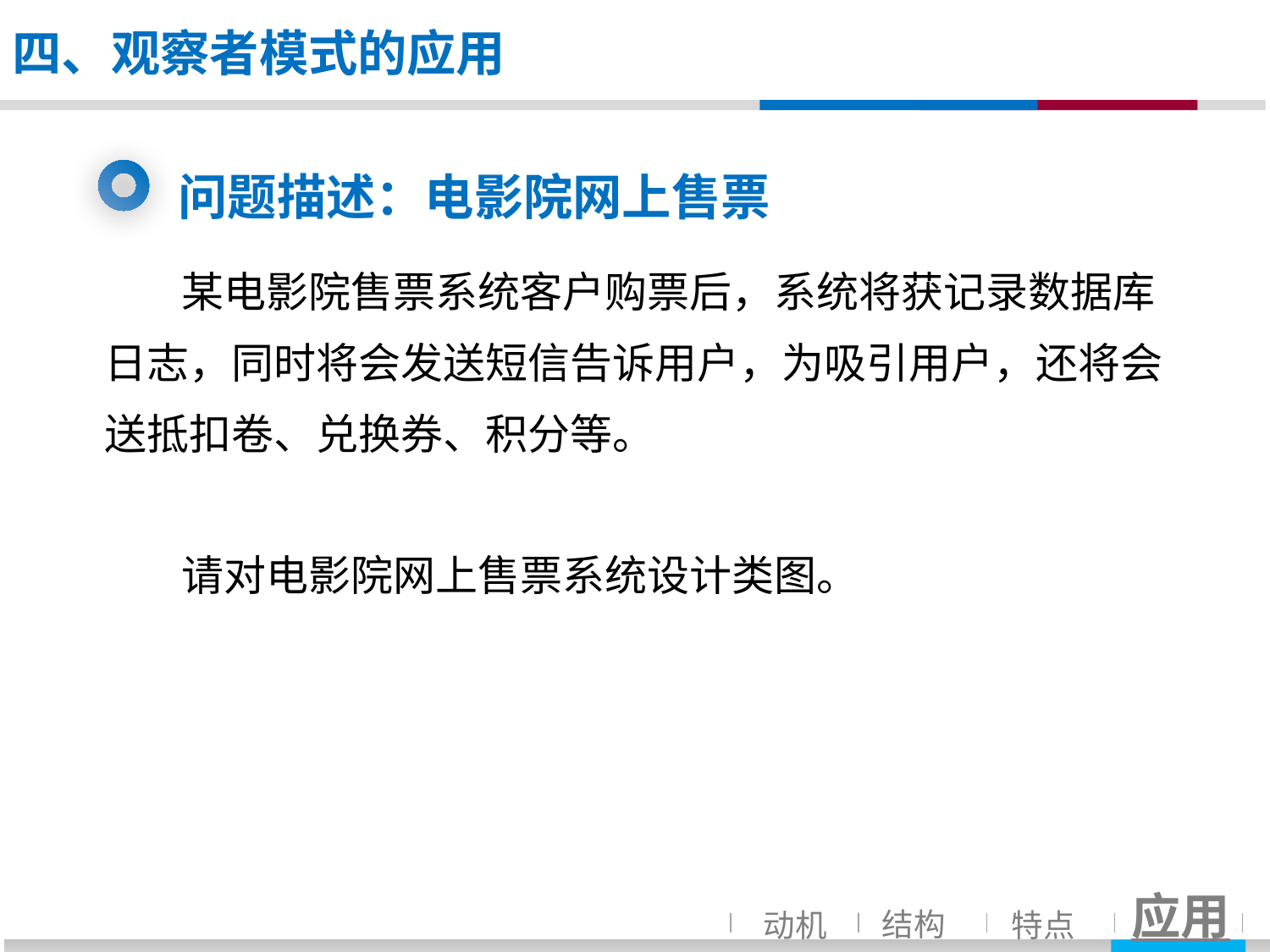

四、观察者模式的应用
问题描述：电影院网上售票

       某电影院售票系统客户购票后，系统将获记录数据库日志，同时将会发送短信告诉用户，为吸引用户，还将会送抵扣卷、兑换券、积分等。

       请对电影院网上售票系统设计类图。
应用
结构
动机
特点